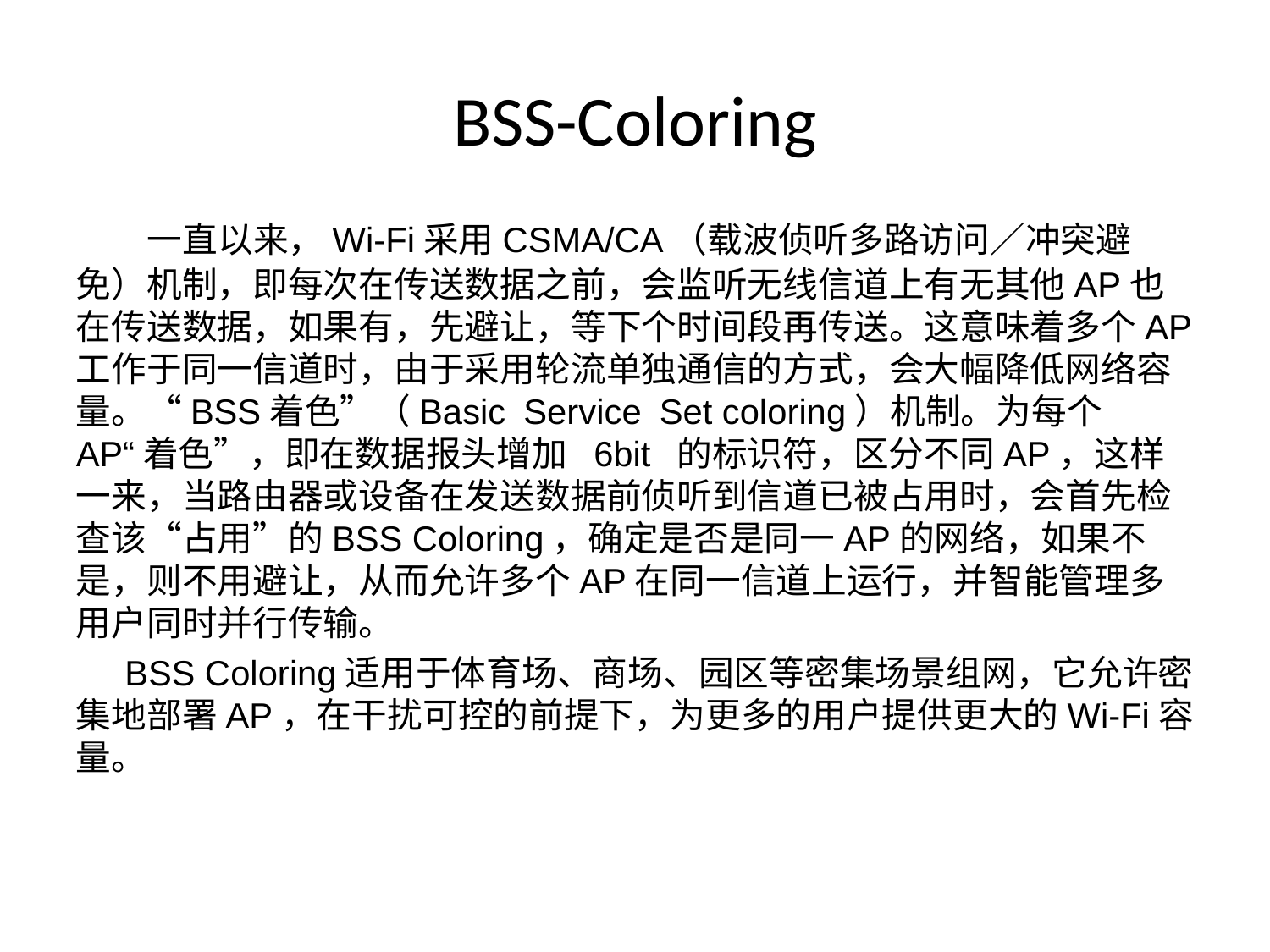

# BSS-Coloring
      一直以来，Wi-Fi采用CSMA/CA（载波侦听多路访问／冲突避免）机制，即每次在传送数据之前，会监听无线信道上有无其他AP也在传送数据，如果有，先避让，等下个时间段再传送。这意味着多个AP工作于同一信道时，由于采用轮流单独通信的方式，会大幅降低网络容量。“BSS着色”（Basic Service Set coloring）机制。为每个AP“着色”，即在数据报头增加 6bit 的标识符，区分不同AP，这样一来，当路由器或设备在发送数据前侦听到信道已被占用时，会首先检查该“占用”的BSS Coloring，确定是否是同一AP的网络，如果不是，则不用避让，从而允许多个AP在同一信道上运行，并智能管理多用户同时并行传输。
     BSS Coloring适用于体育场、商场、园区等密集场景组网，它允许密集地部署AP，在干扰可控的前提下，为更多的用户提供更大的Wi-Fi容量。